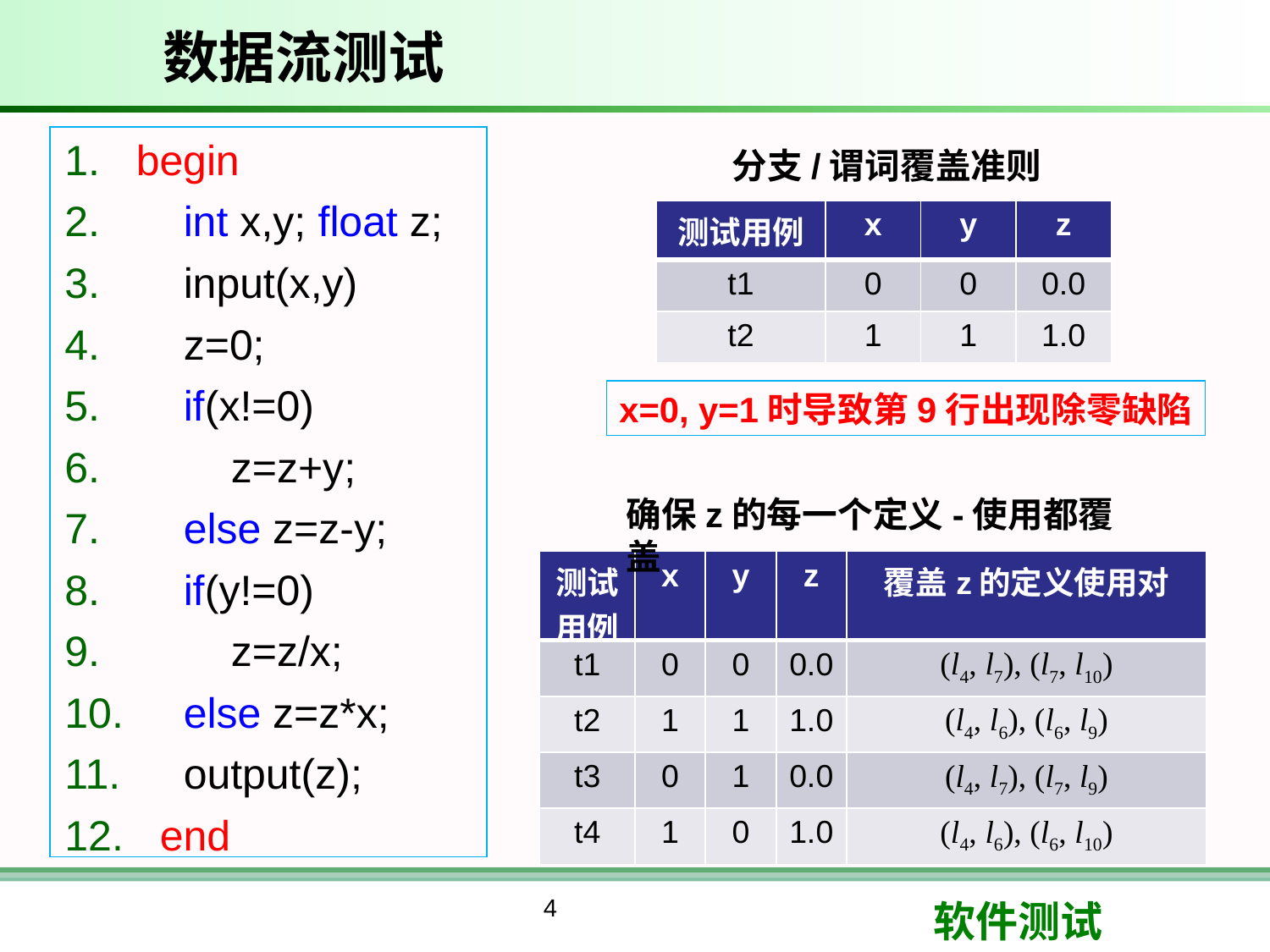

# 数据流测试
begin
    int x,y; float z;
    input(x,y)
    z=0;
    if(x!=0)
        z=z+y;
    else z=z-y;
    if(y!=0)
        z=z/x;
    else z=z*x;
    output(z);
  end
分支/谓词覆盖准则
| 测试用例 | x | y | z |
| --- | --- | --- | --- |
| t1 | 0 | 0 | 0.0 |
| t2 | 1 | 1 | 1.0 |
x=0, y=1时导致第9行出现除零缺陷
确保z的每一个定义-使用都覆盖
| 测试用例 | x | y | z | 覆盖z的定义使用对 |
| --- | --- | --- | --- | --- |
| t1 | 0 | 0 | 0.0 | (l4, l7), (l7, l10) |
| t2 | 1 | 1 | 1.0 | (l4, l6), (l6, l9) |
| t3 | 0 | 1 | 0.0 | (l4, l7), (l7, l9) |
| t4 | 1 | 0 | 1.0 | (l4, l6), (l6, l10) |
4